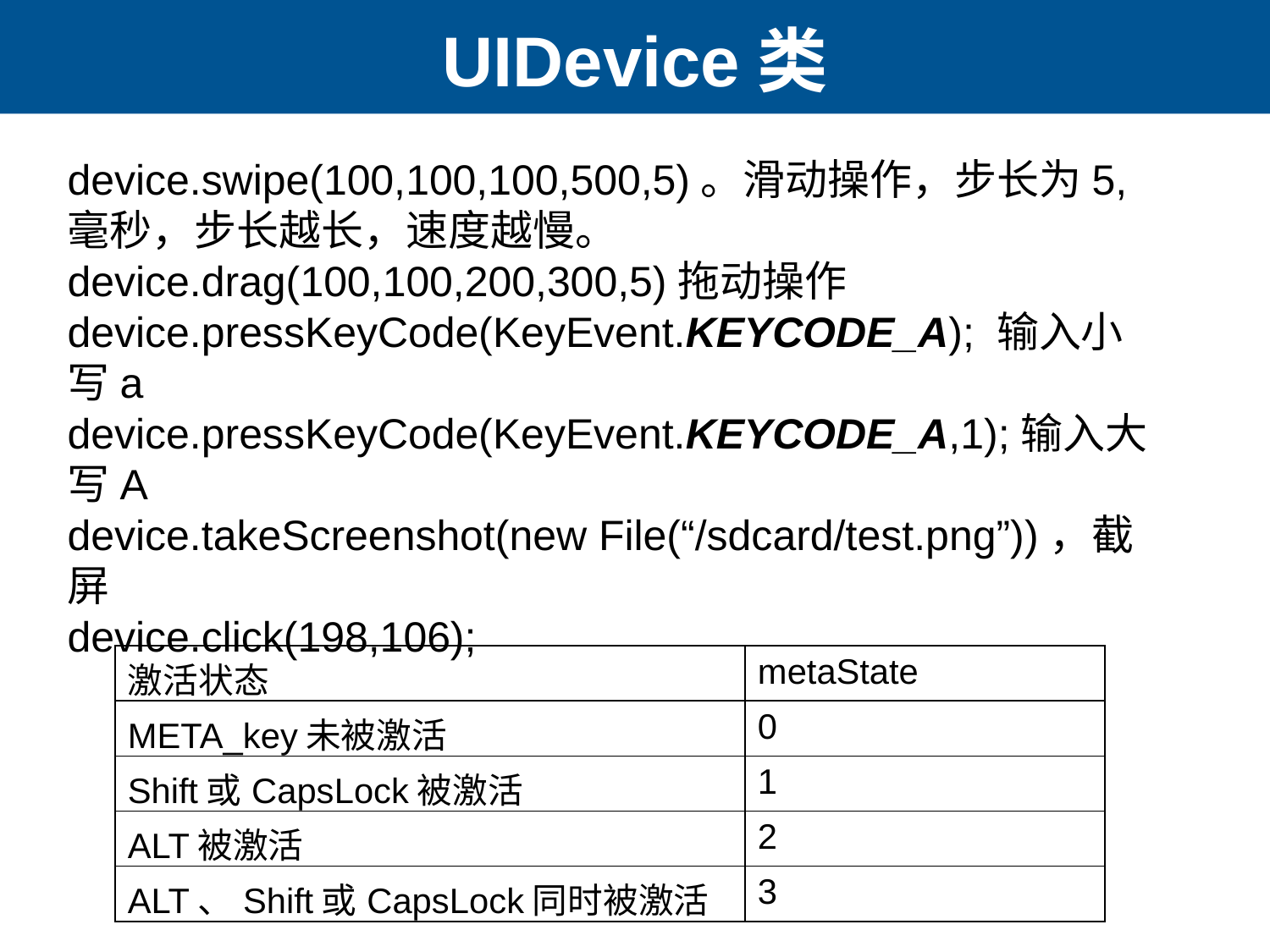

# UIDevice类
device.swipe(100,100,100,500,5)。滑动操作，步长为5,毫秒，步长越长，速度越慢。
device.drag(100,100,200,300,5)拖动操作
device.pressKeyCode(KeyEvent.KEYCODE_A); 输入小写a
device.pressKeyCode(KeyEvent.KEYCODE_A,1);输入大写A
device.takeScreenshot(new File(“/sdcard/test.png”))，截屏
device.click(198,106);
| 激活状态 | metaState |
| --- | --- |
| META\_key未被激活 | 0 |
| Shift或CapsLock被激活 | 1 |
| ALT被激活 | 2 |
| ALT、Shift或CapsLock同时被激活 | 3 |